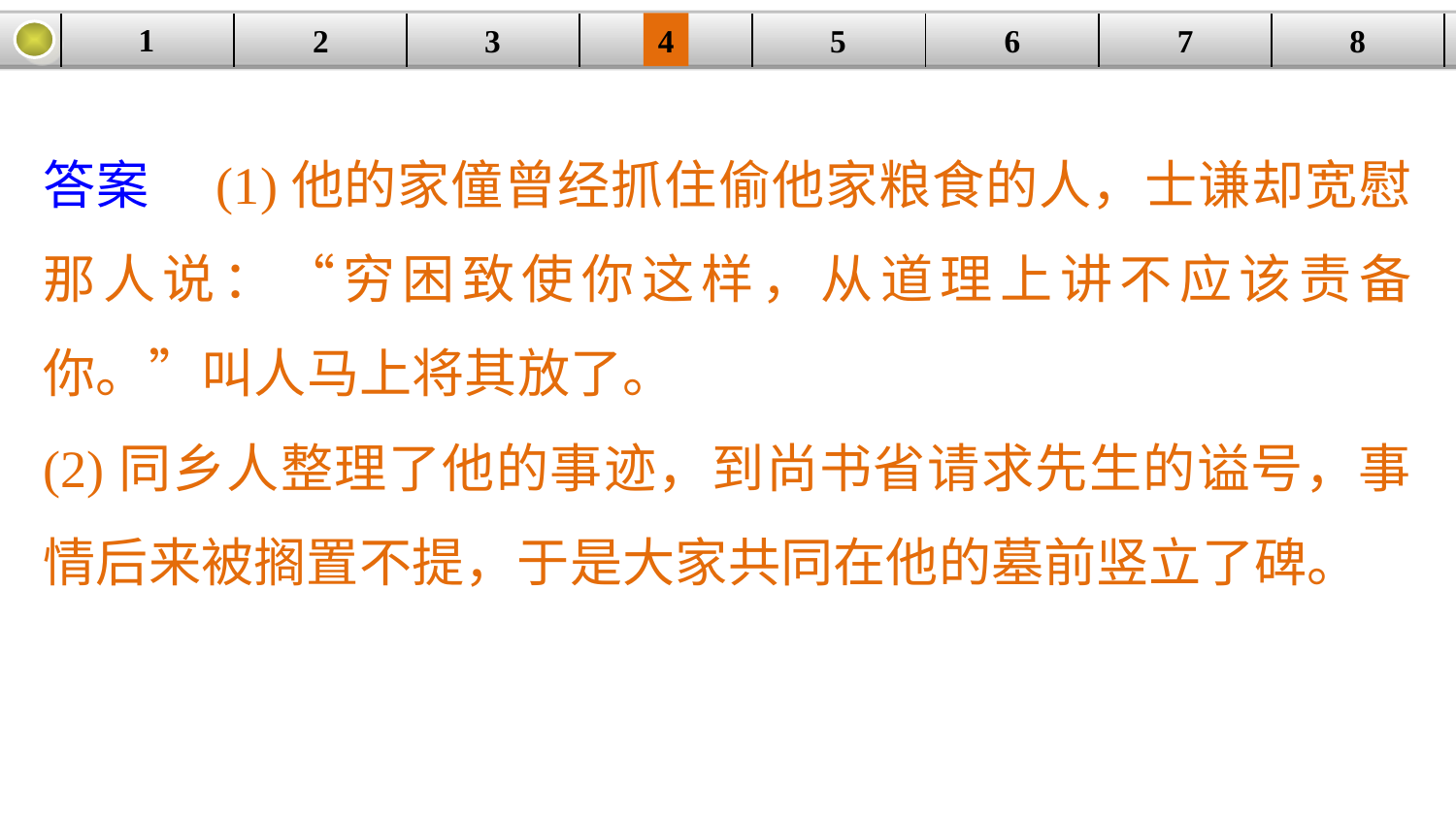

1
3
4
5
6
8
2
|  |  |  |  |  |  |  |  |
| --- | --- | --- | --- | --- | --- | --- | --- |
7

答案　(1)他的家僮曾经抓住偷他家粮食的人，士谦却宽慰那人说：“穷困致使你这样，从道理上讲不应该责备你。”叫人马上将其放了。
(2)同乡人整理了他的事迹，到尚书省请求先生的谥号，事情后来被搁置不提，于是大家共同在他的墓前竖立了碑。